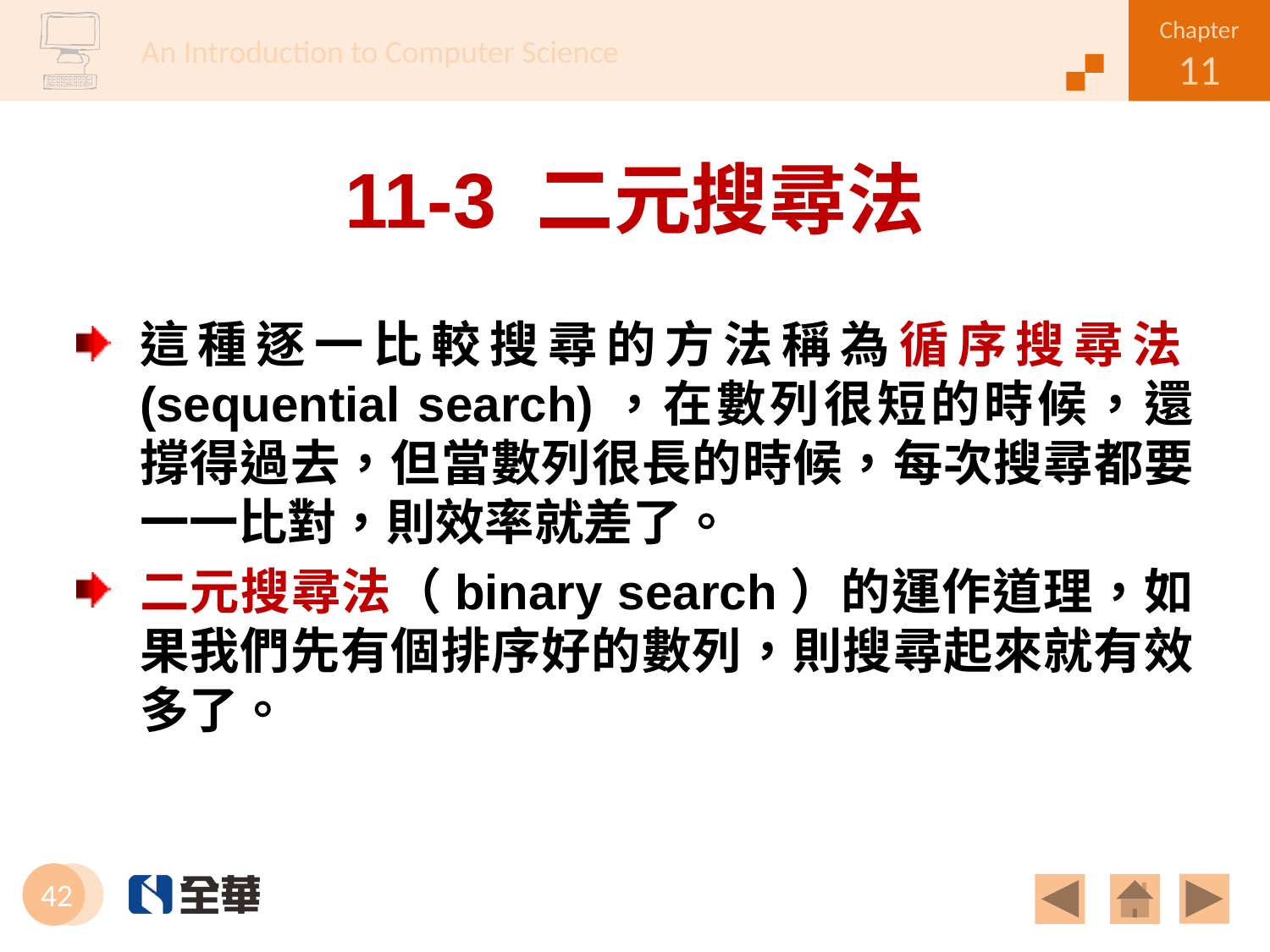

# 11-3 二元搜尋法
這種逐一比較搜尋的方法稱為循序搜尋法(sequential search)，在數列很短的時候，還撐得過去，但當數列很長的時候，每次搜尋都要一一比對，則效率就差了。
二元搜尋法（binary search）的運作道理，如果我們先有個排序好的數列，則搜尋起來就有效多了。